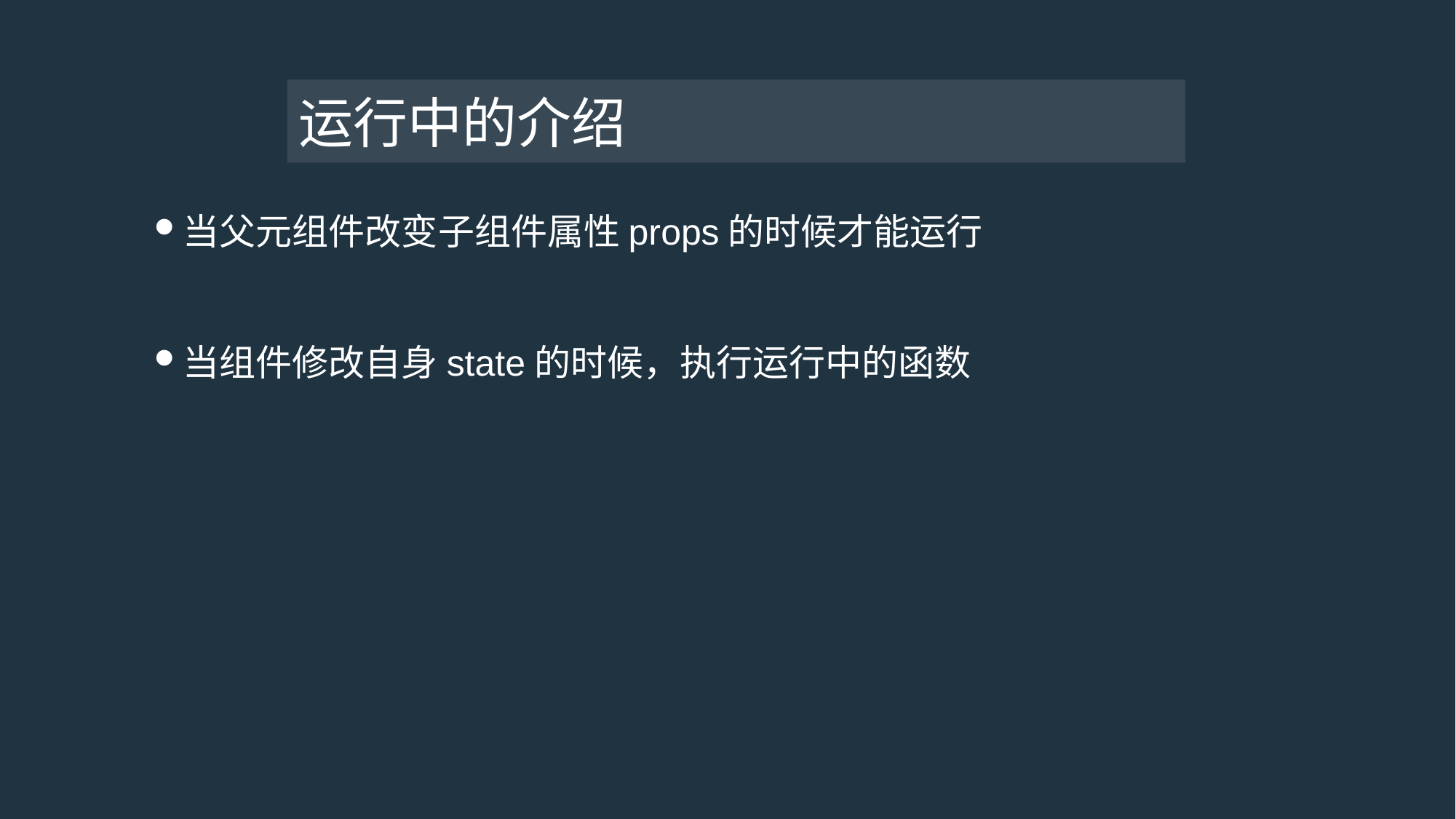

# 运行中的介绍
当父元组件改变子组件属性props的时候才能运行

当组件修改自身state的时候，执行运行中的函数